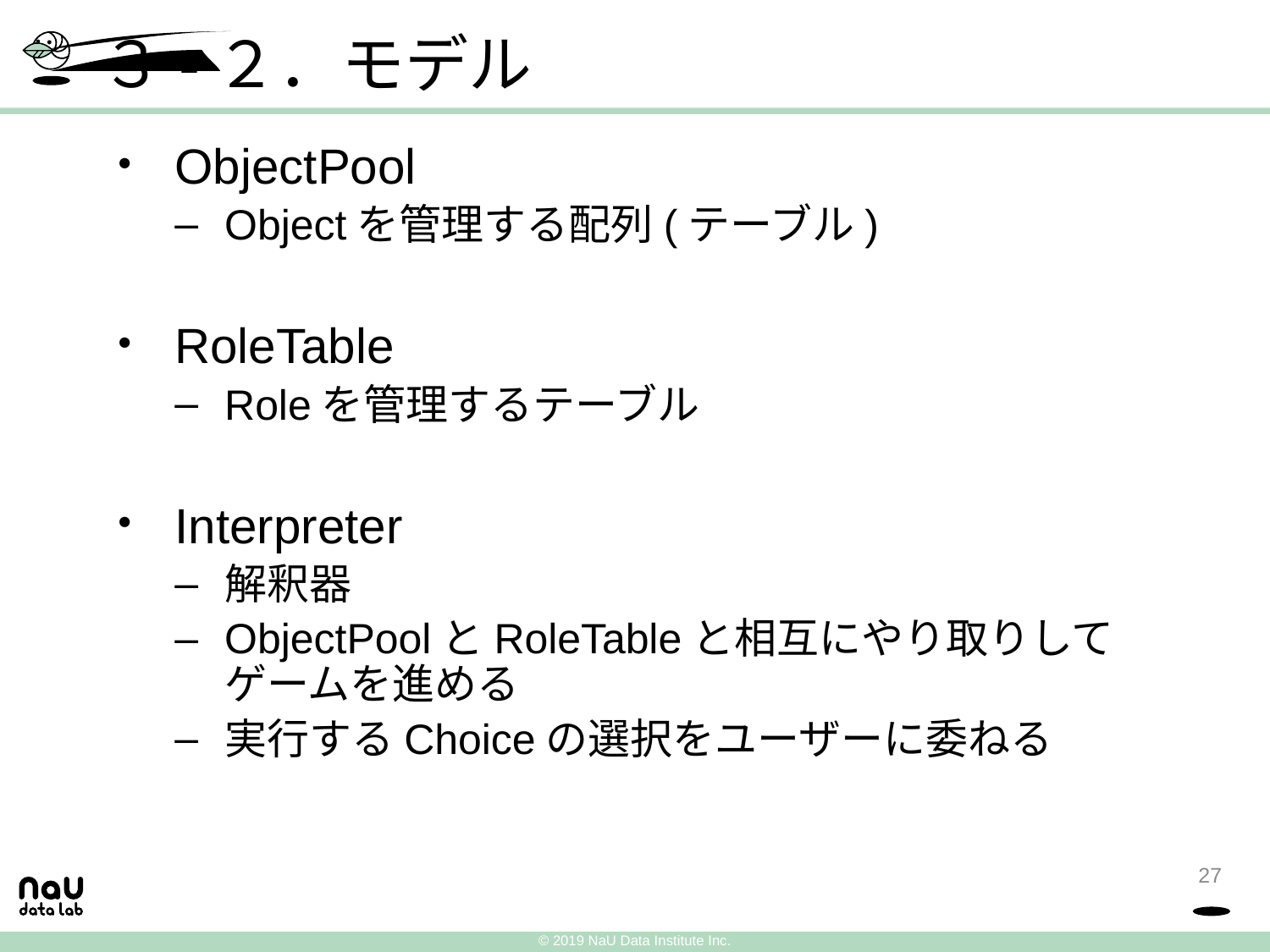

# ３-２．モデル
ObjectPool
Objectを管理する配列(テーブル)

RoleTable
Roleを管理するテーブル

Interpreter
解釈器
ObjectPoolとRoleTableと相互にやり取りしてゲームを進める
実行するChoiceの選択をユーザーに委ねる
27